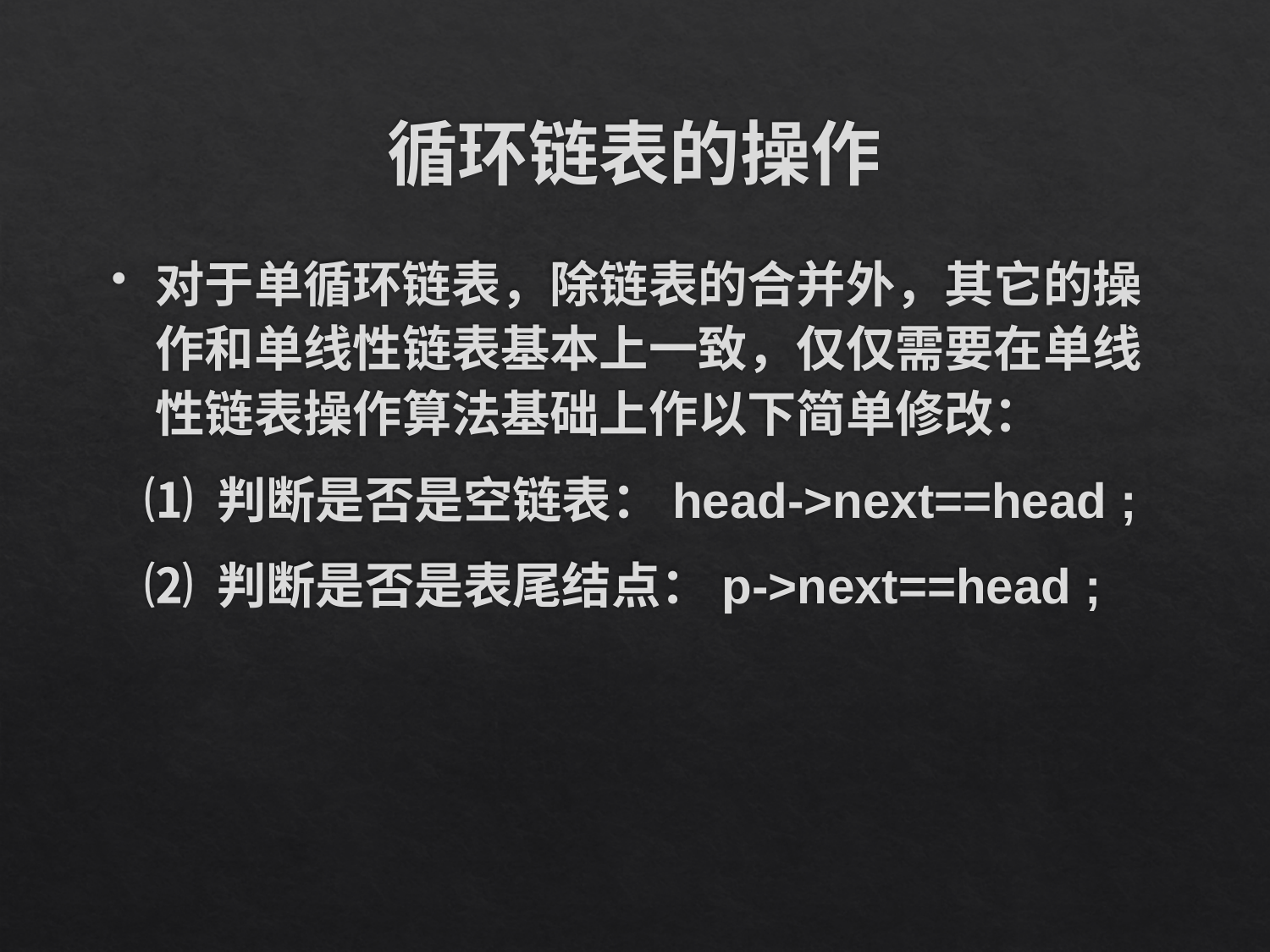

# 循环链表的操作
对于单循环链表，除链表的合并外，其它的操作和单线性链表基本上一致，仅仅需要在单线性链表操作算法基础上作以下简单修改：
⑴ 判断是否是空链表：head->next==head ;
⑵ 判断是否是表尾结点：p->next==head ;